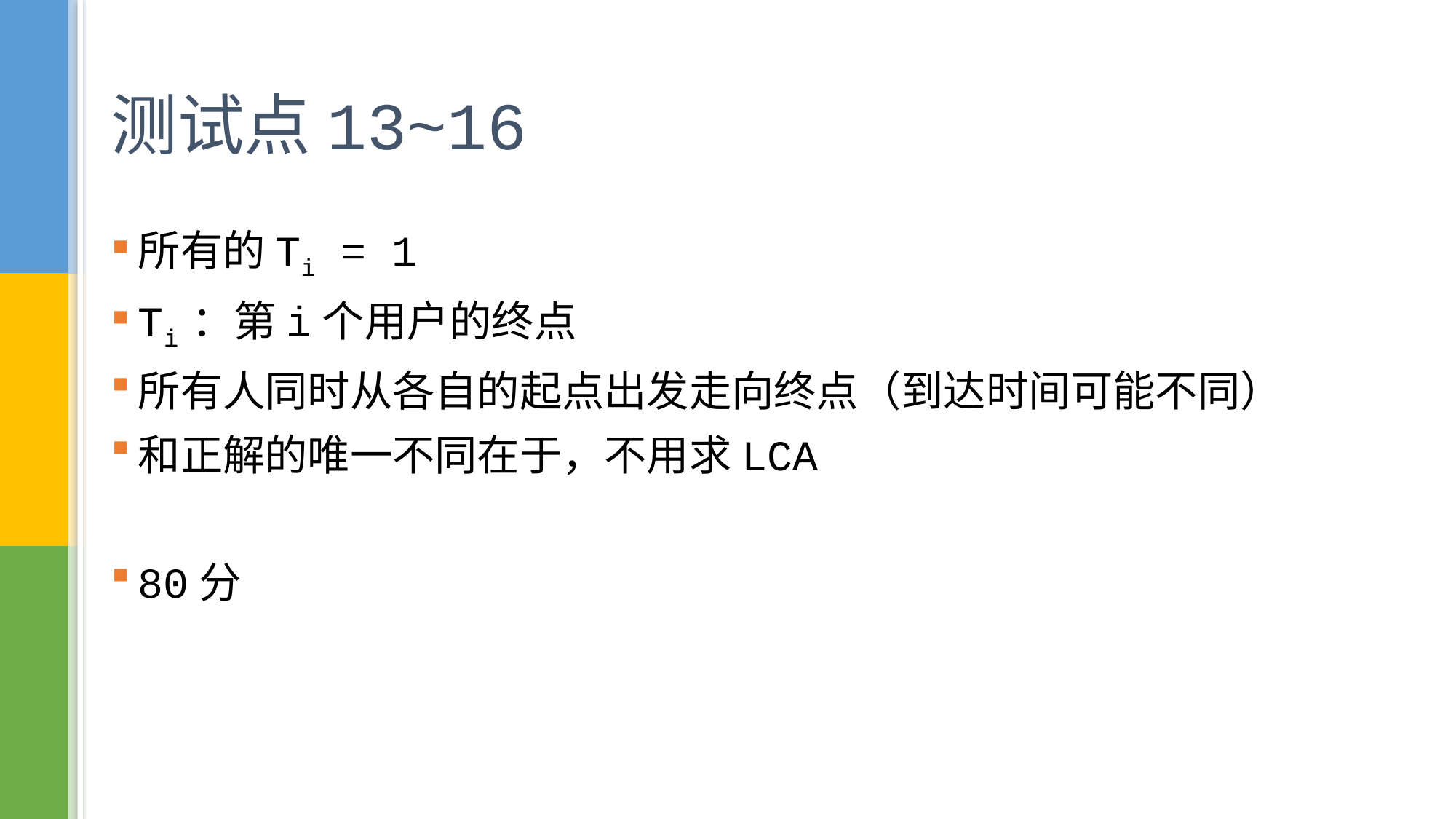

# 测试点13~16
所有的Ti = 1
Ti ：第i个用户的终点
所有人同时从各自的起点出发走向终点（到达时间可能不同）
和正解的唯一不同在于，不用求LCA

80分